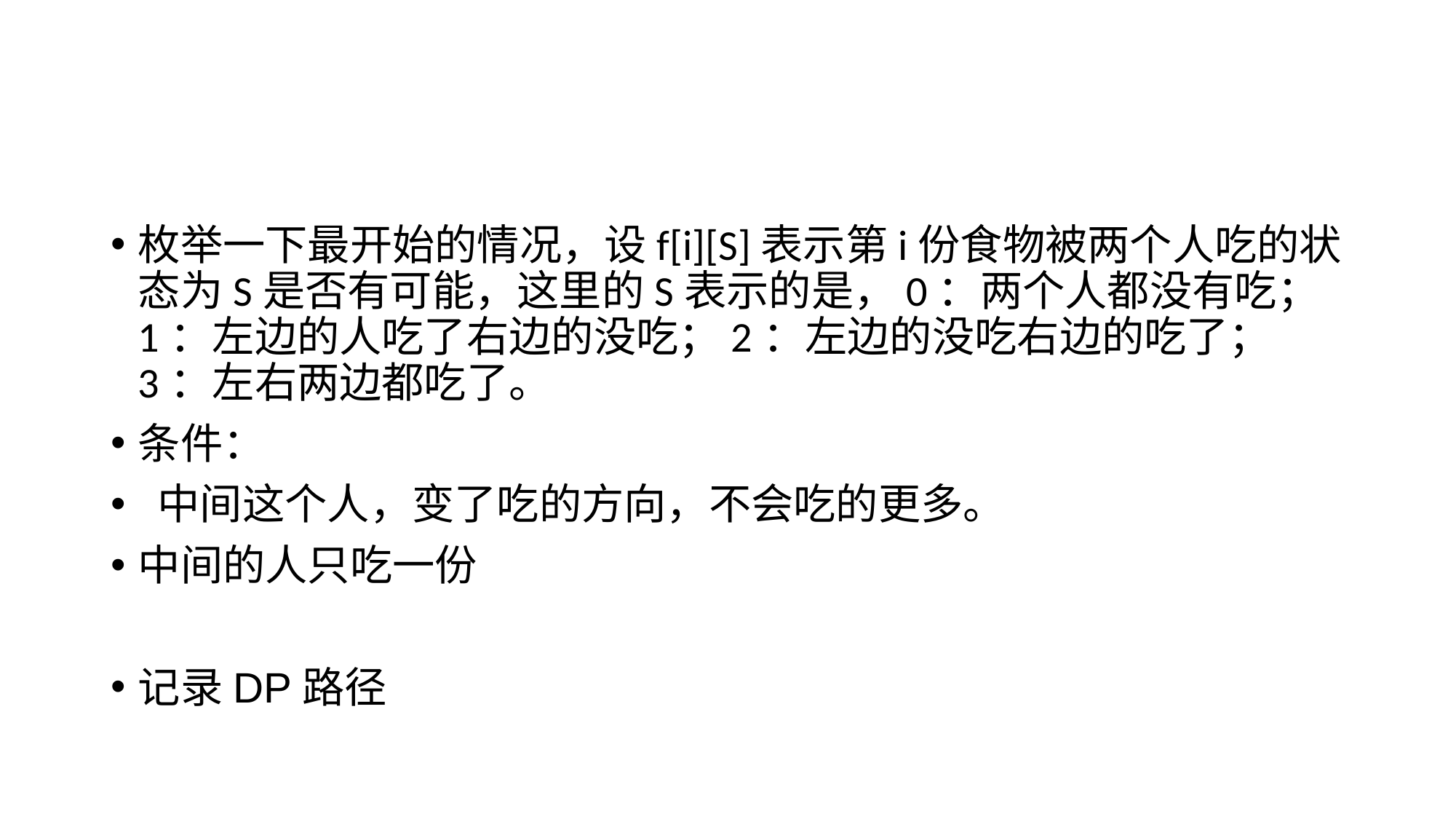

#
枚举一下最开始的情况，设f[i][S]表示第i份食物被两个人吃的状态为S是否有可能，这里的S表示的是，0：两个人都没有吃；1：左边的人吃了右边的没吃；2：左边的没吃右边的吃了；3：左右两边都吃了。
条件：
 中间这个人，变了吃的方向，不会吃的更多。
中间的人只吃一份

记录DP路径